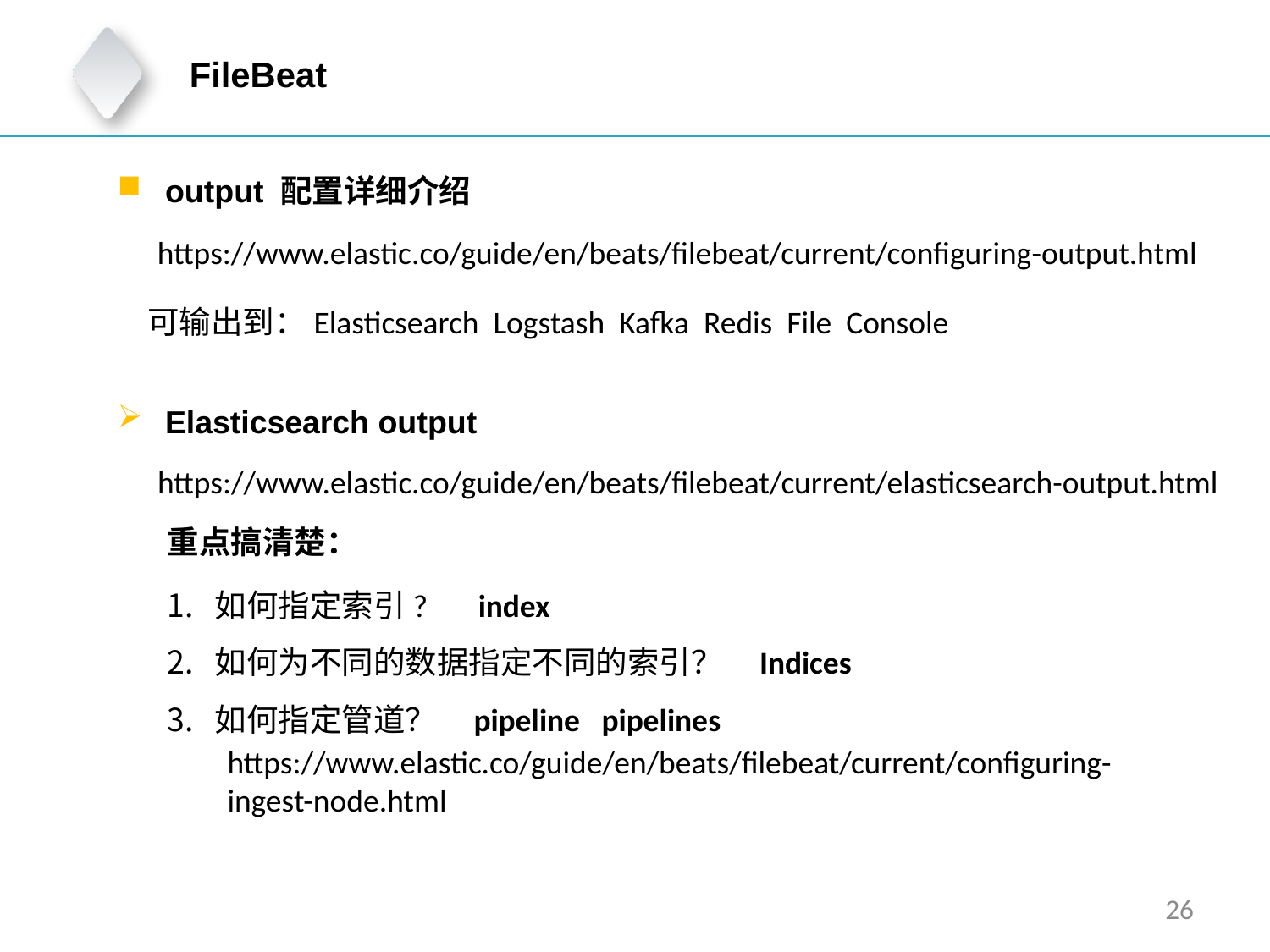

FileBeat
output 配置详细介绍
https://www.elastic.co/guide/en/beats/filebeat/current/configuring-output.html
可输出到：Elasticsearch  Logstash  Kafka  Redis  File  Console
Elasticsearch output
https://www.elastic.co/guide/en/beats/filebeat/current/elasticsearch-output.html
重点搞清楚：
如何指定索引?       index
如何为不同的数据指定不同的索引？    Indices
如何指定管道？    pipeline   pipelines
https://www.elastic.co/guide/en/beats/filebeat/current/configuring-ingest-node.html
26